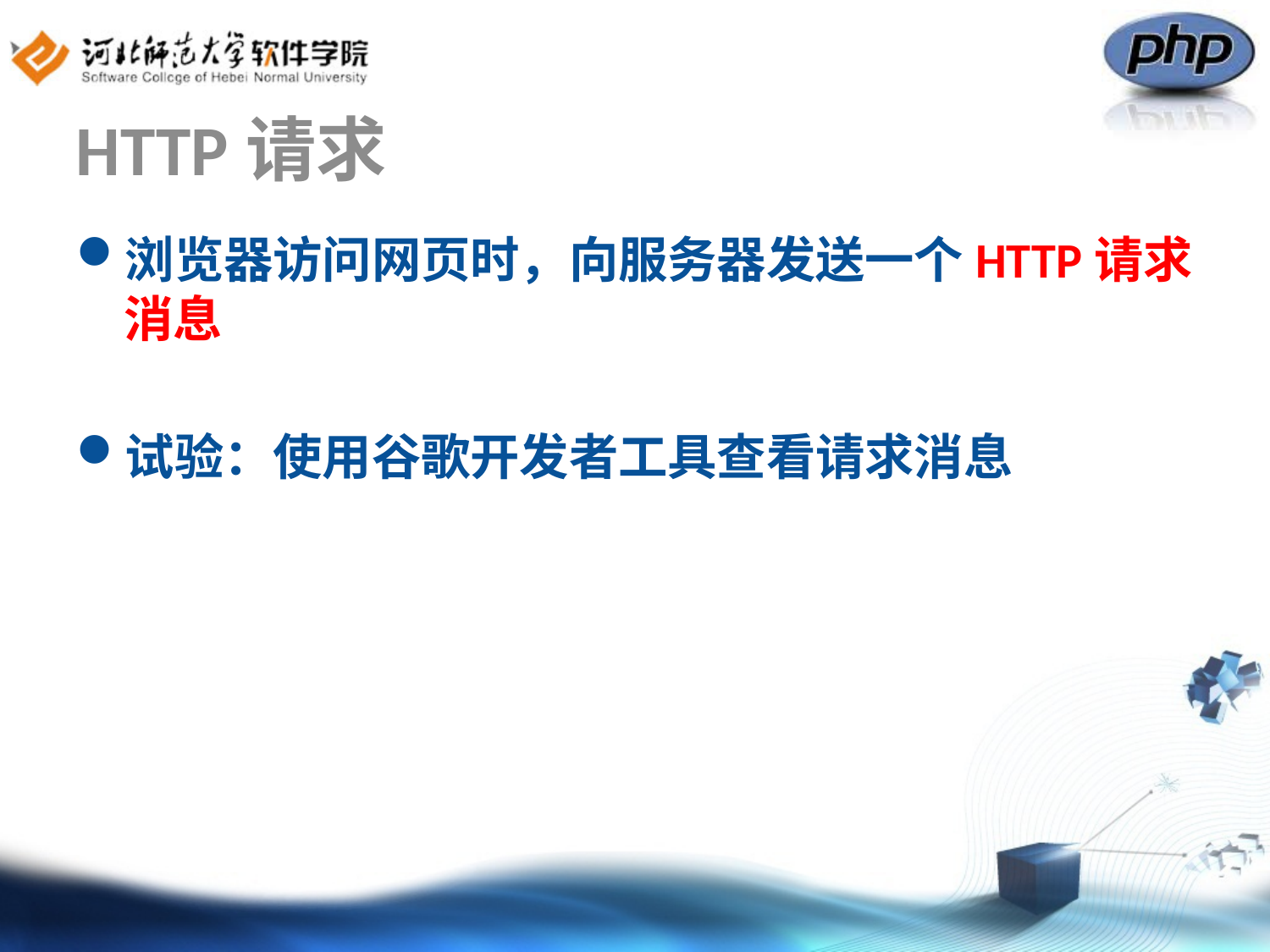

# HTTP请求
浏览器访问网页时，向服务器发送一个HTTP请求消息

试验：使用谷歌开发者工具查看请求消息